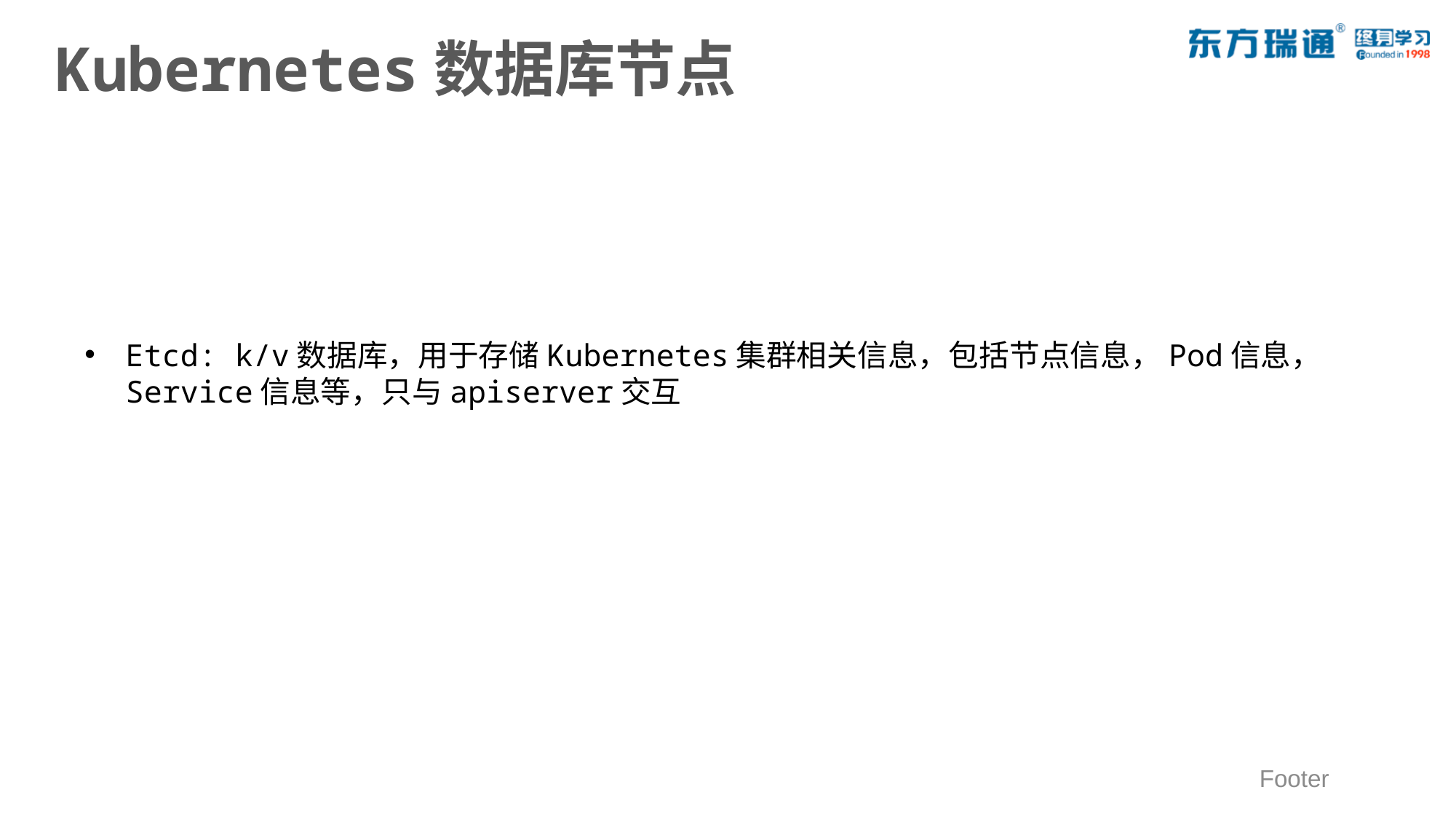

# Kubernetes数据库节点

Etcd: k/v数据库，用于存储Kubernetes集群相关信息，包括节点信息，Pod信息，Service信息等，只与apiserver交互

Footer
8